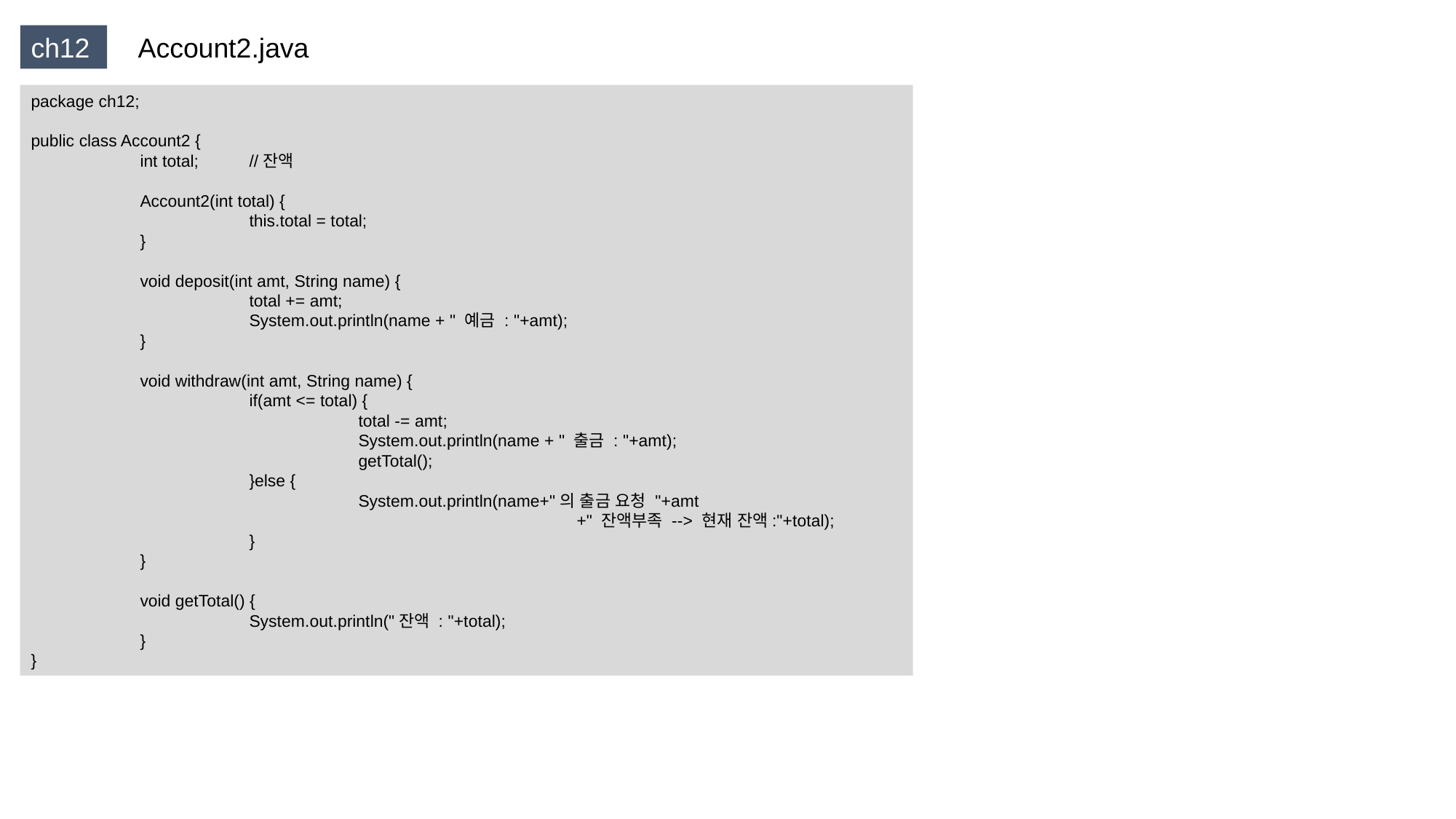

ch12
Account2.java
package ch12;

public class Account2 {
	int total;	//잔액

	Account2(int total) {
		this.total = total;
	}

	void deposit(int amt, String name) {
		total += amt;
		System.out.println(name + " 예금 : "+amt);
	}

	void withdraw(int amt, String name) {
		if(amt <= total) {
			total -= amt;
			System.out.println(name + " 출금 : "+amt);
			getTotal();
		}else {
			System.out.println(name+"의 출금 요청 "+amt
					+" 잔액부족 --> 현재 잔액:"+total);
		}
	}

	void getTotal() {
		System.out.println("잔액 : "+total);
	}
}